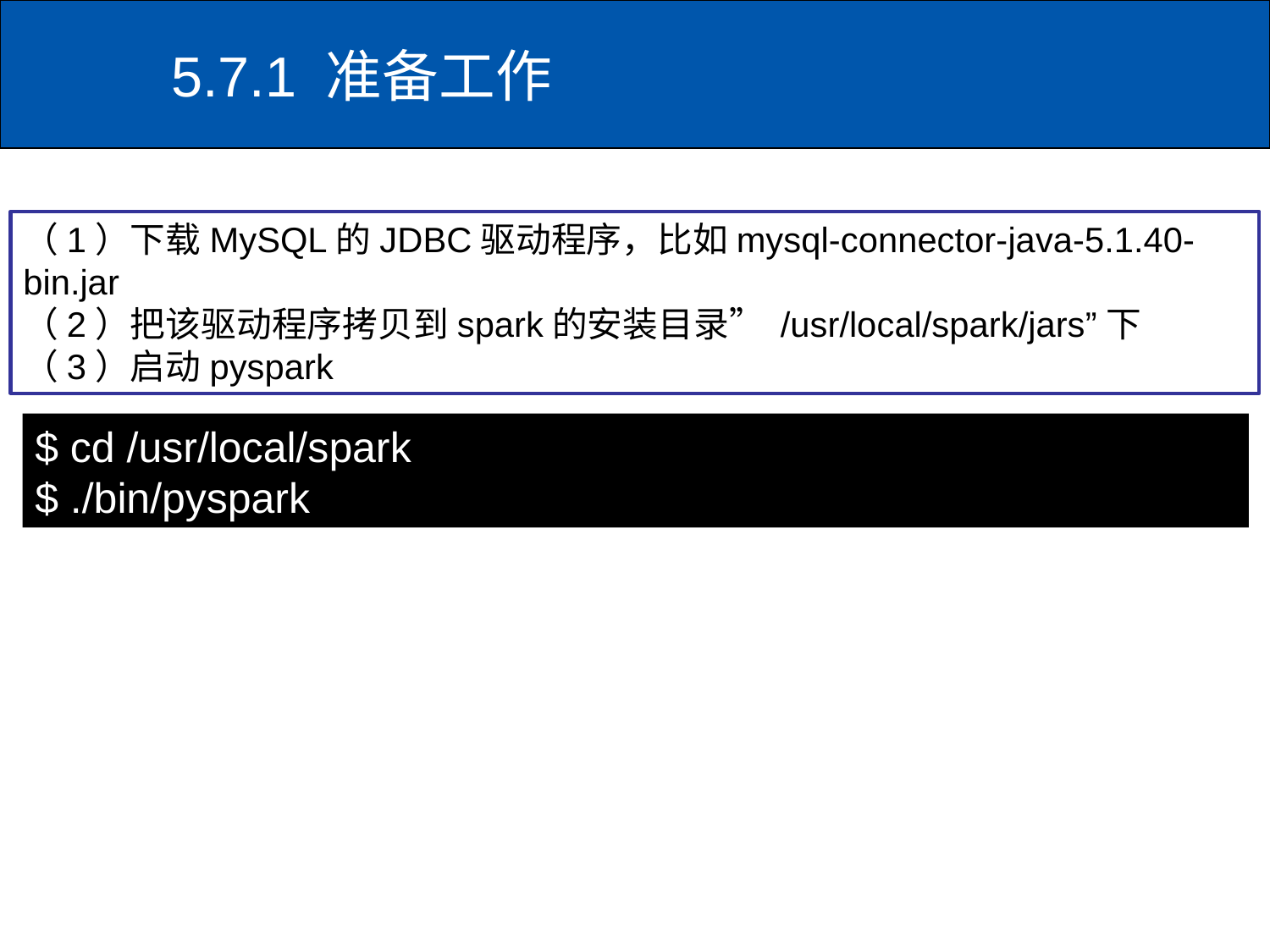

# 5.7.1 准备工作
（1）下载MySQL的JDBC驱动程序，比如mysql-connector-java-5.1.40-bin.jar
（2）把该驱动程序拷贝到spark的安装目录” /usr/local/spark/jars”下
（3）启动pyspark
$ cd /usr/local/spark
$ ./bin/pyspark